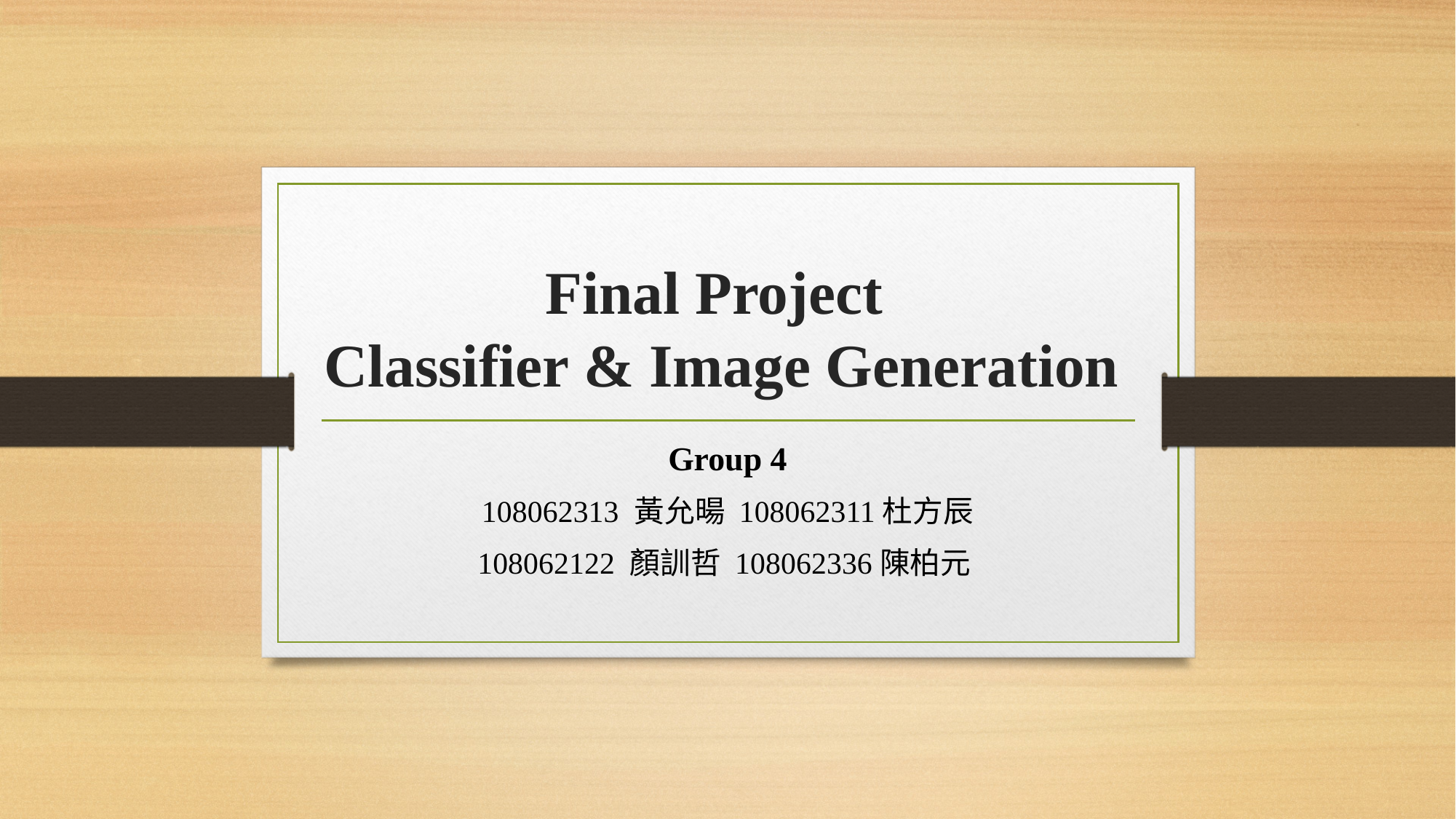

# Final Project Classifier & Image Generation
Group 4
108062313 黃允暘 108062311杜方辰
108062122 顏訓哲 108062336陳柏元